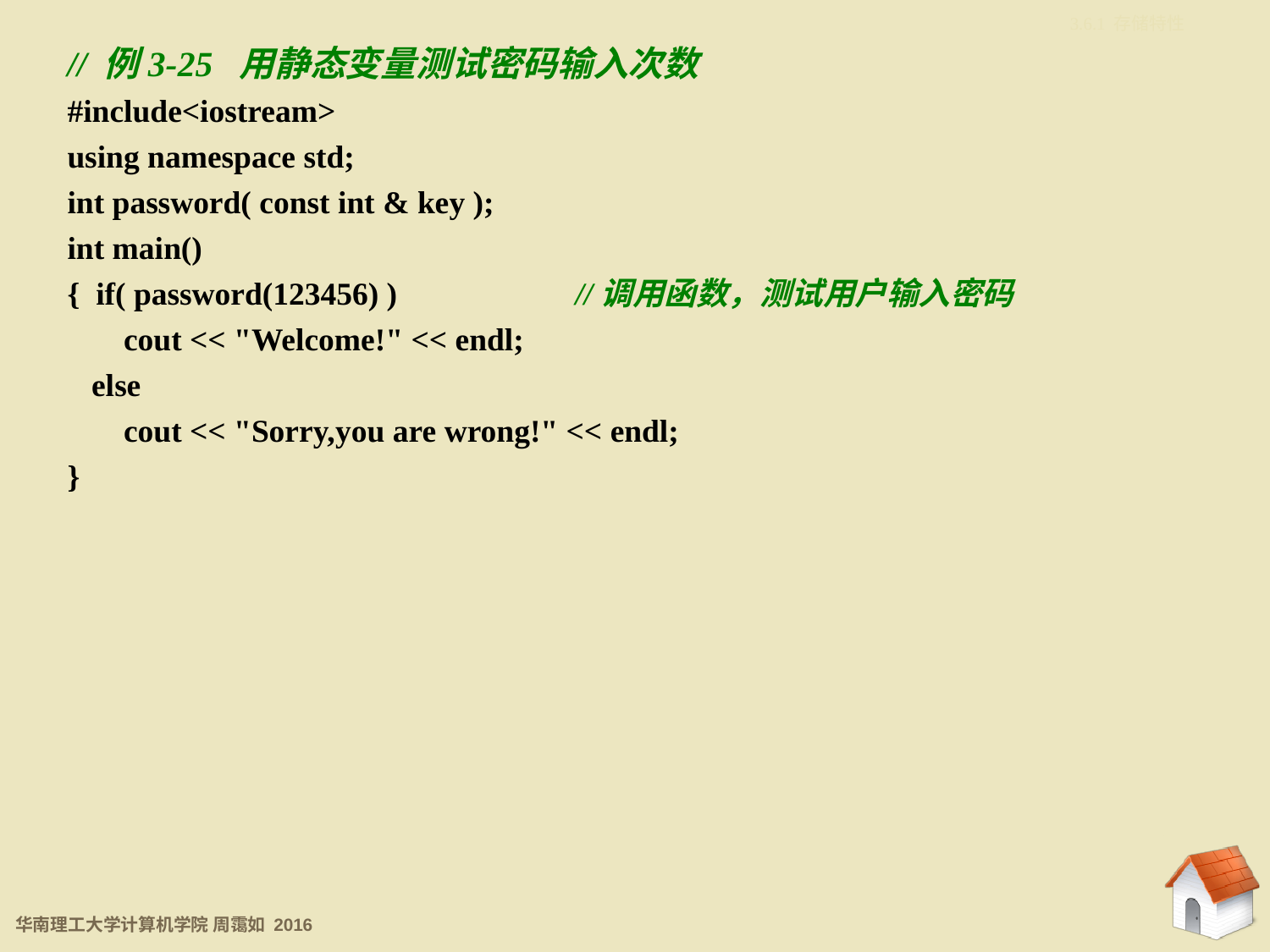

3.6.1 存储特性
// 例3-25  用静态变量测试密码输入次数
#include<iostream>
using namespace std;
int password( const int & key );
int main()
{  if( password(123456) )		//调用函数，测试用户输入密码
       cout << "Welcome!" << endl;
   else
       cout << "Sorry,you are wrong!" << endl;
}